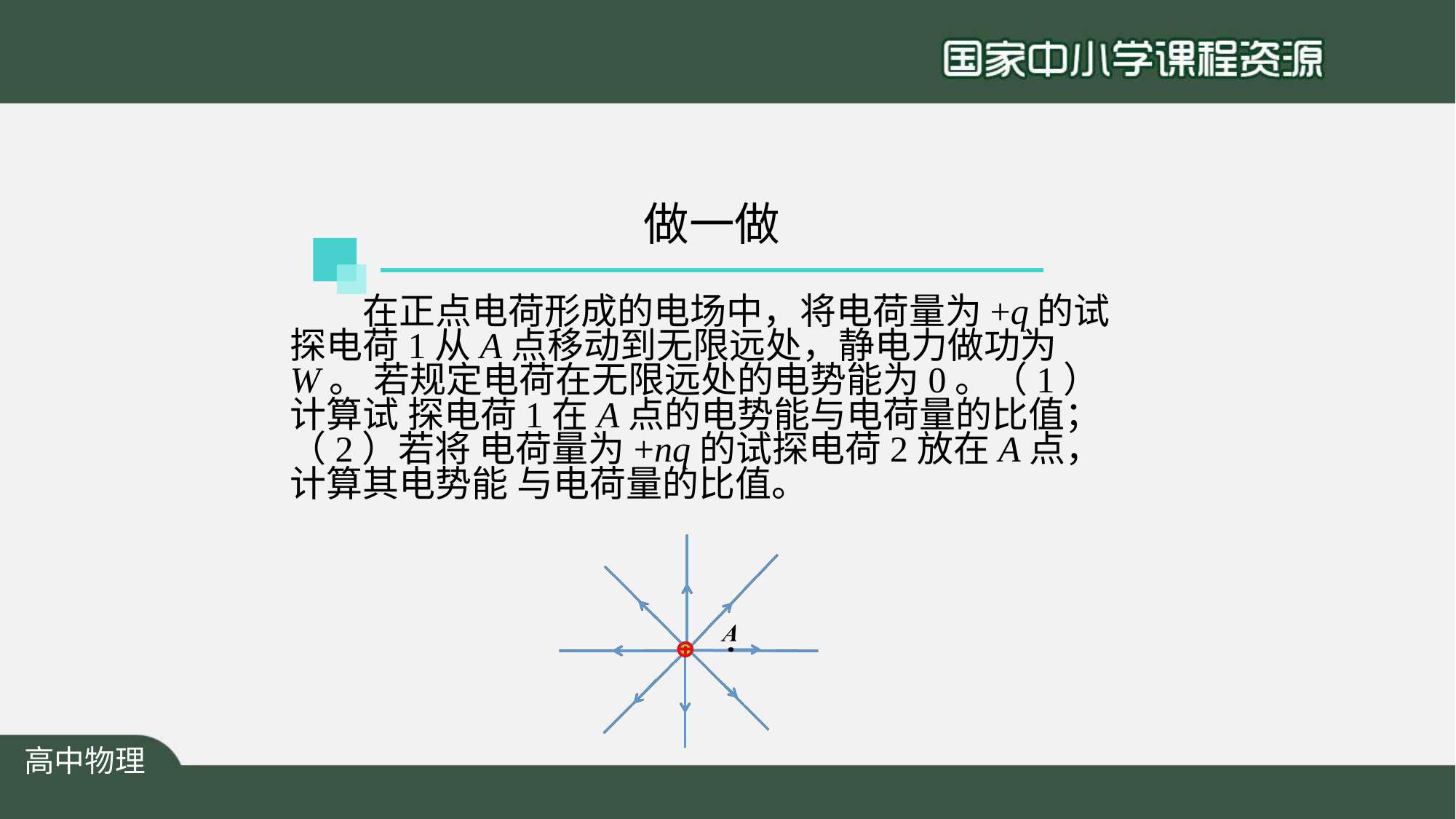

# 做一做

在正点电荷形成的电场中，将电荷量为+q的试 探电荷1从A点移动到无限远处，静电力做功为W。 若规定电荷在无限远处的电势能为0。（1）计算试 探电荷1在A点的电势能与电荷量的比值；（2）若将 电荷量为+nq的试探电荷2放在A点，计算其电势能 与电荷量的比值。

高中物理